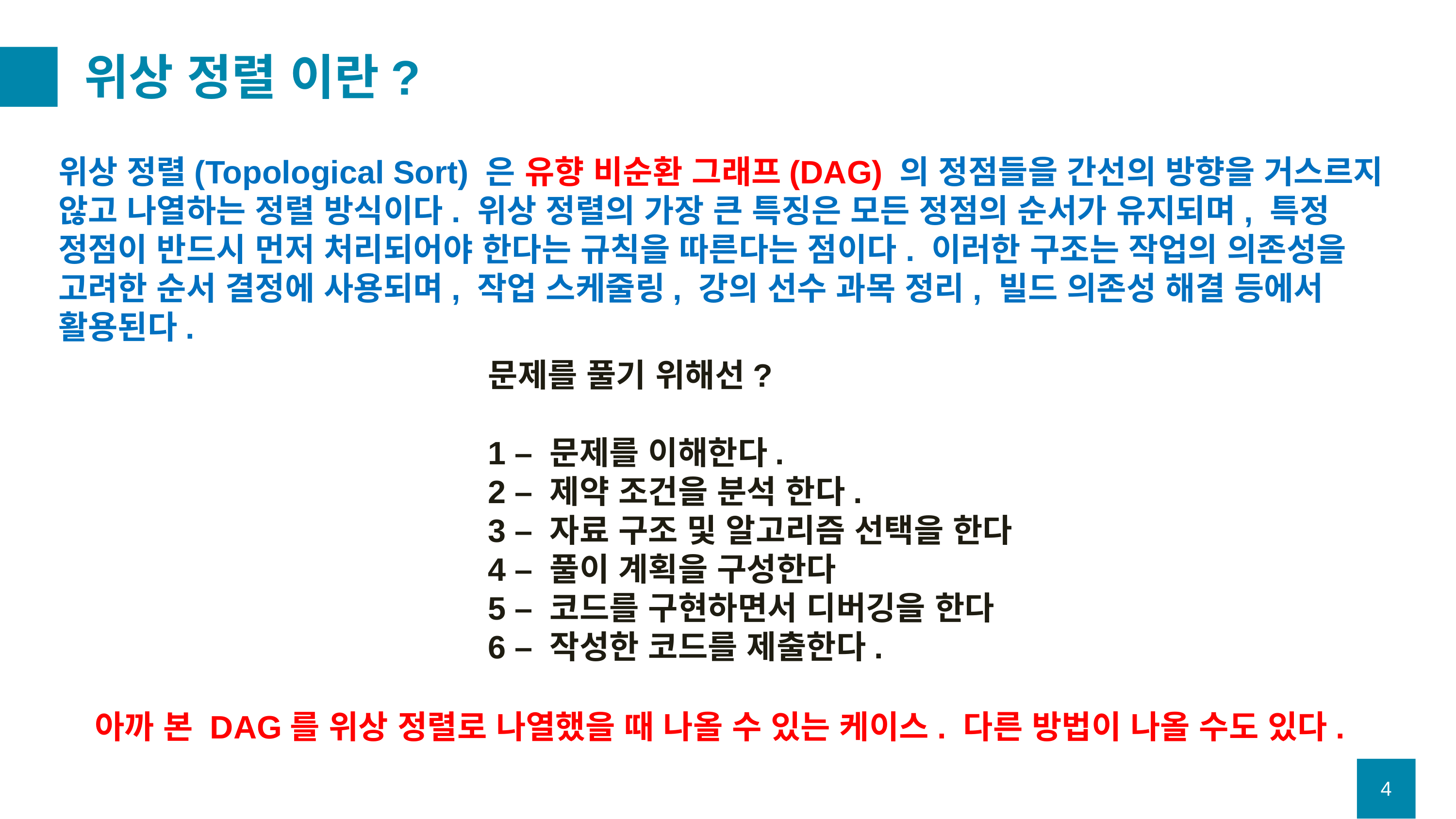

# 위상 정렬 이란?
위상 정렬(Topological Sort) 은 유향 비순환 그래프(DAG) 의 정점들을 간선의 방향을 거스르지 않고 나열하는 정렬 방식이다. 위상 정렬의 가장 큰 특징은 모든 정점의 순서가 유지되며, 특정 정점이 반드시 먼저 처리되어야 한다는 규칙을 따른다는 점이다. 이러한 구조는 작업의 의존성을 고려한 순서 결정에 사용되며, 작업 스케줄링, 강의 선수 과목 정리, 빌드 의존성 해결 등에서 활용된다.
문제를 풀기 위해선?

1 – 문제를 이해한다.
2 – 제약 조건을 분석 한다.
3 – 자료 구조 및 알고리즘 선택을 한다
4 – 풀이 계획을 구성한다
5 – 코드를 구현하면서 디버깅을 한다
6 – 작성한 코드를 제출한다.
아까 본 DAG를 위상 정렬로 나열했을 때 나올 수 있는 케이스. 다른 방법이 나올 수도 있다.
4